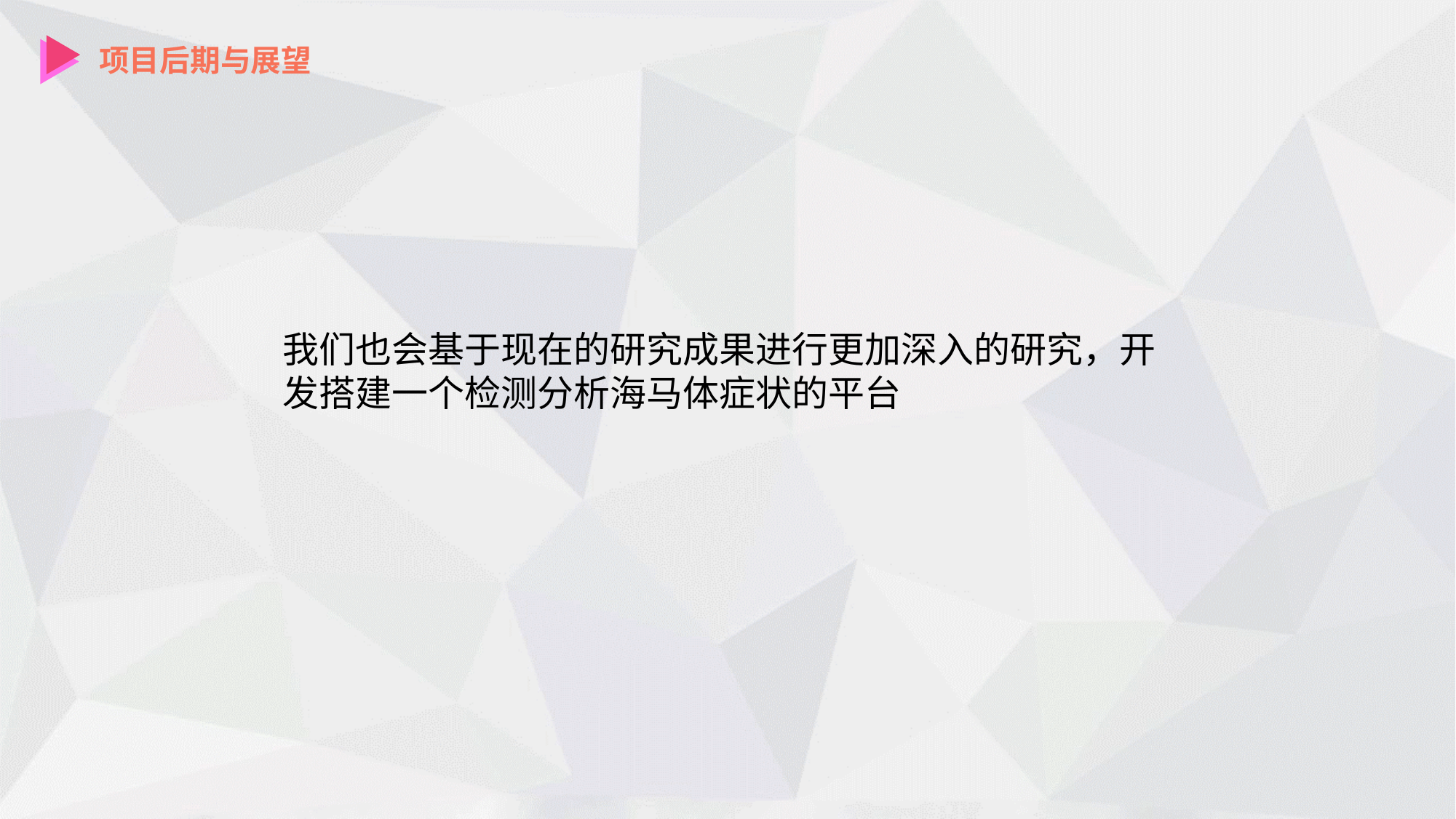

项目后期与展望
我们也会基于现在的研究成果进行更加深入的研究，开发搭建一个检测分析海马体症状的平台